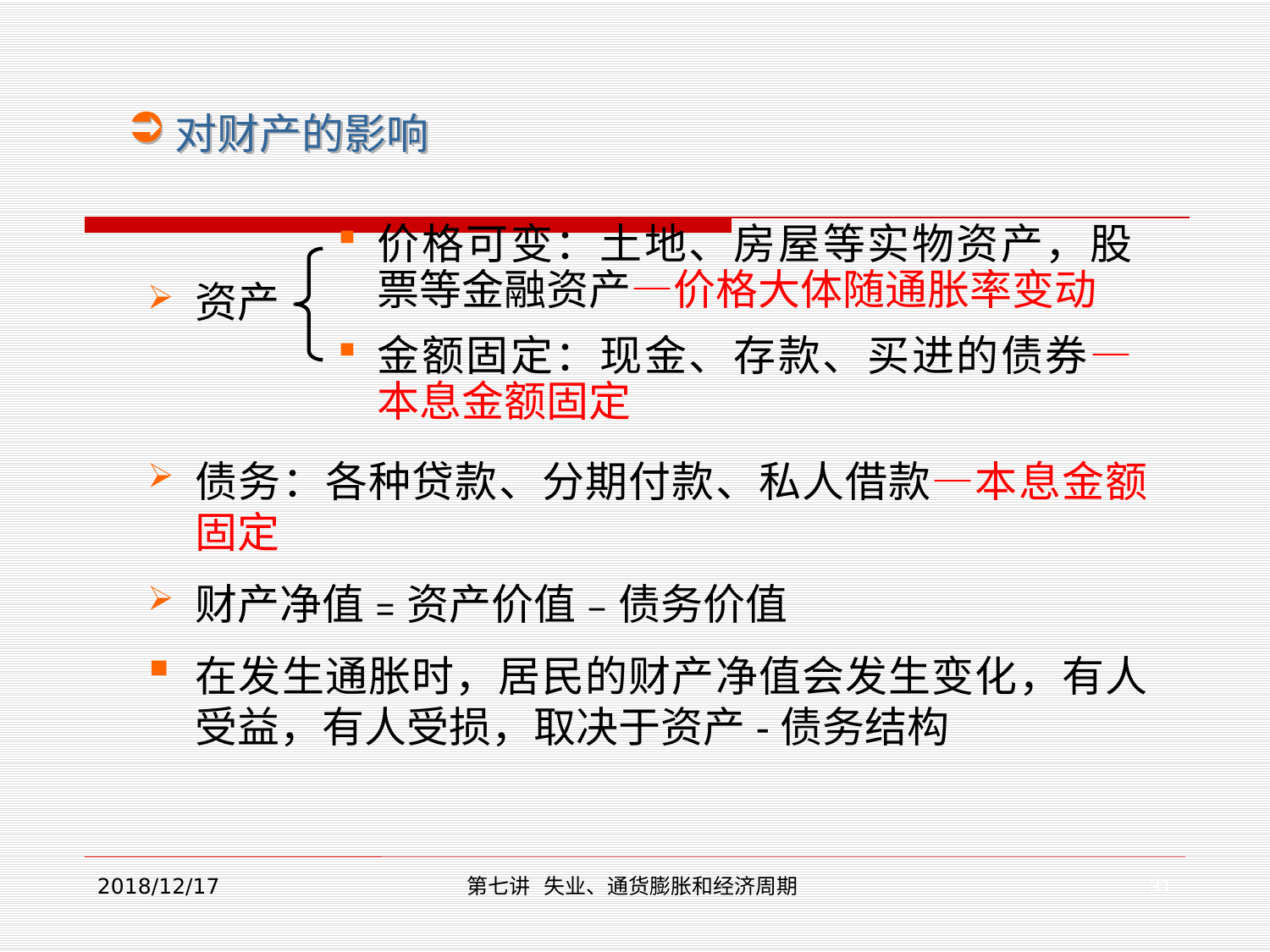

对财产的影响
价格可变：土地、房屋等实物资产，股票等金融资产—价格大体随通胀率变动
金额固定：现金、存款、买进的债券—本息金额固定

资产
债务：各种贷款、分期付款、私人借款—本息金额固定
财产净值﹦资产价值﹣债务价值
在发生通胀时，居民的财产净值会发生变化，有人受益，有人受损，取决于资产-债务结构
31
2018/12/17
第七讲   失业、通货膨胀和经济周期